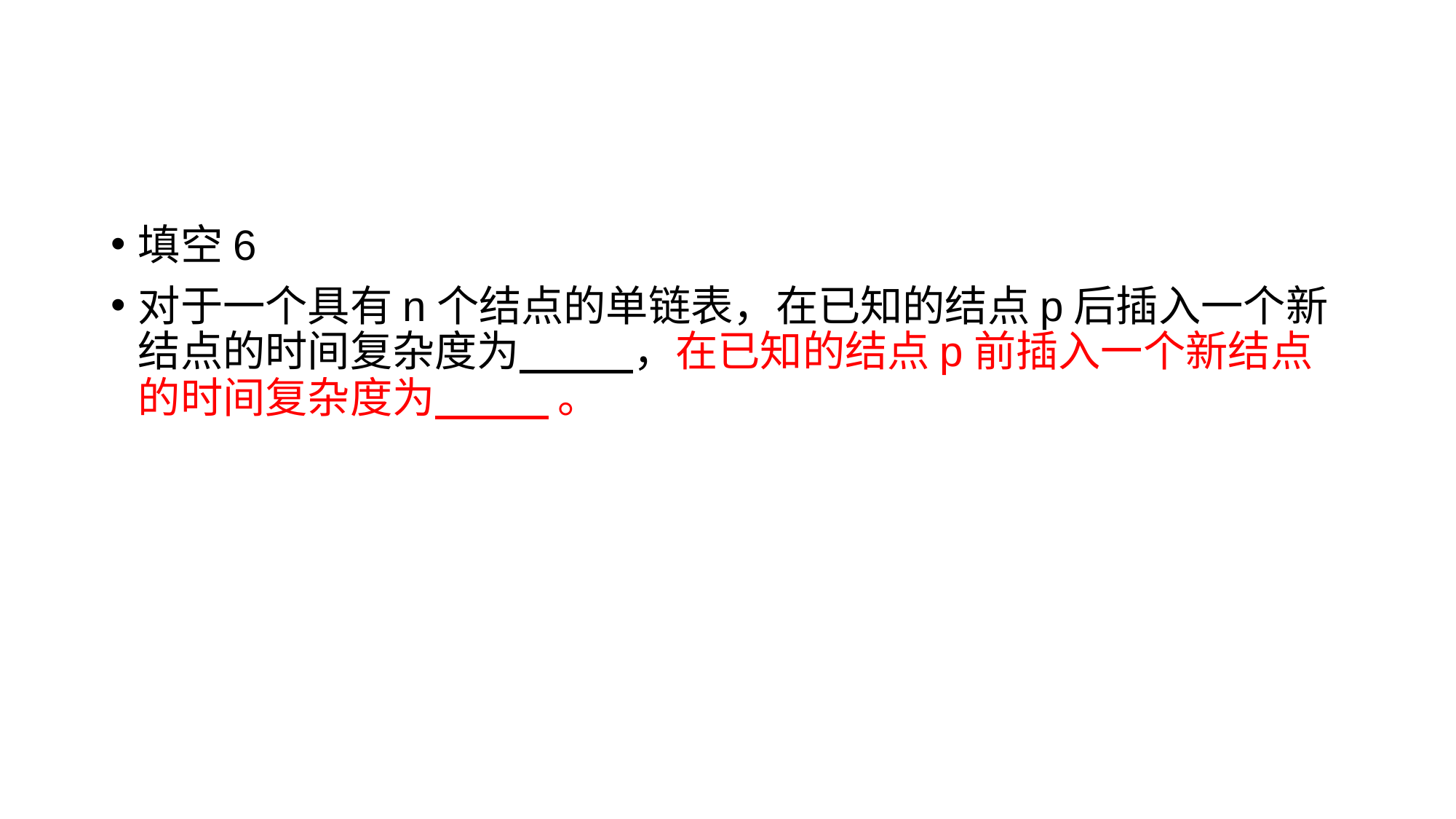

#
填空6
对于一个具有n个结点的单链表，在已知的结点p后插入一个新结点的时间复杂度为            ，在已知的结点p前插入一个新结点的时间复杂度为             。